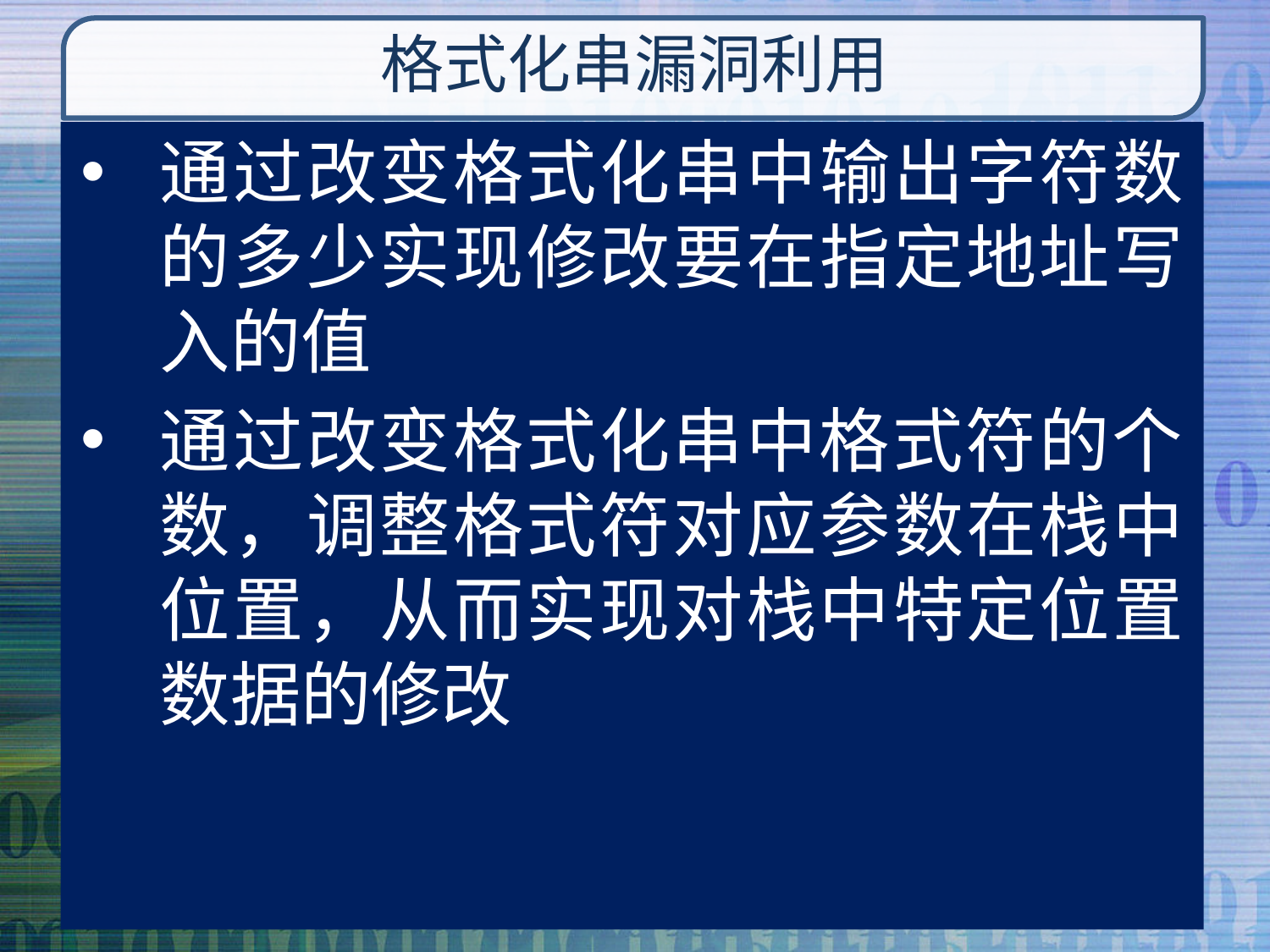

# 格式化串漏洞利用
通过改变格式化串中输出字符数的多少实现修改要在指定地址写入的值
通过改变格式化串中格式符的个数，调整格式符对应参数在栈中位置，从而实现对栈中特定位置数据的修改